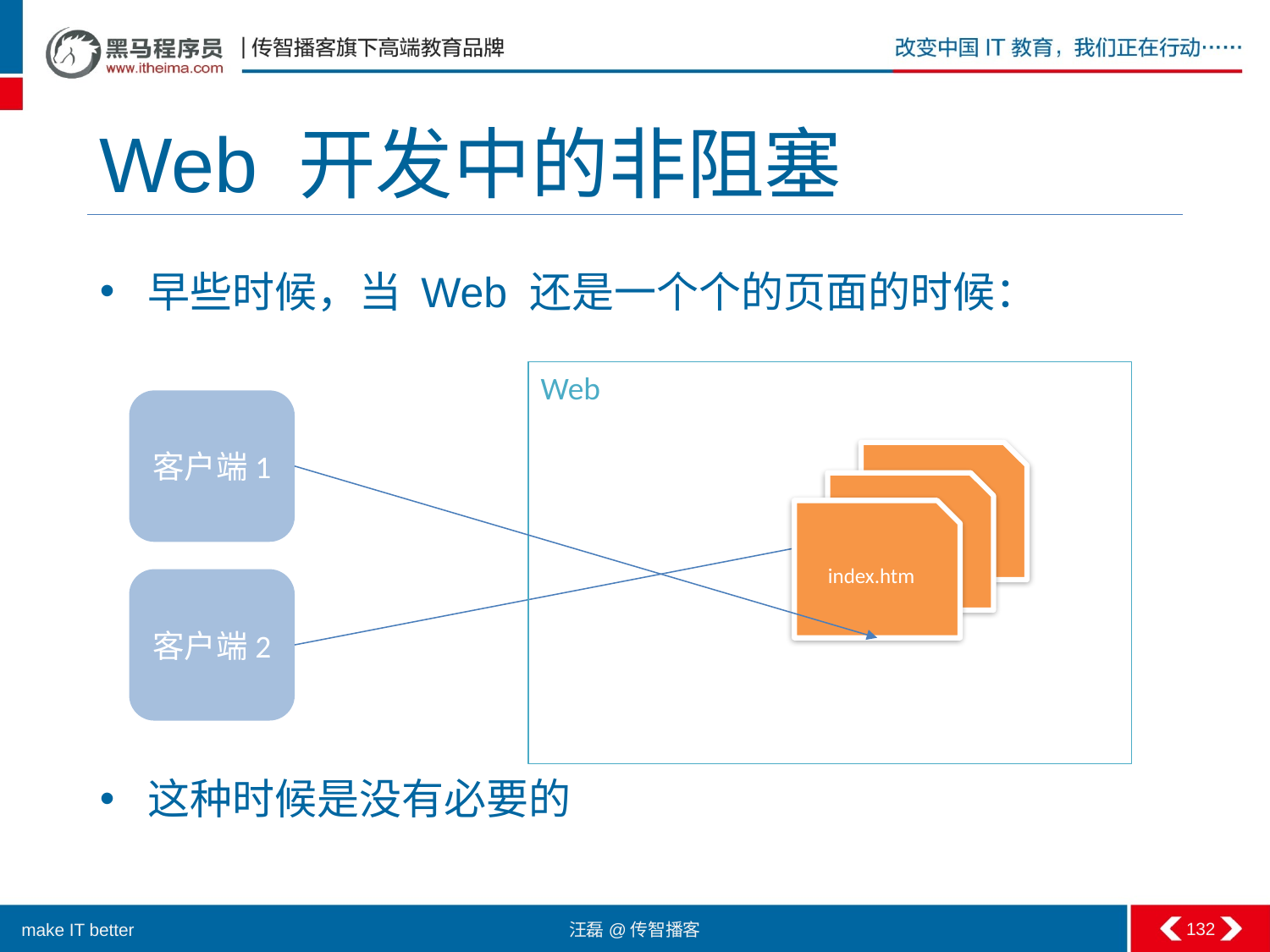

# Web 开发中的非阻塞
早些时候，当 Web 还是一个个的页面的时候：

这种时候是没有必要的

Web
客户端1
index.htm
index.htm
index.htm
客户端2
132
汪磊@传智播客
make IT better